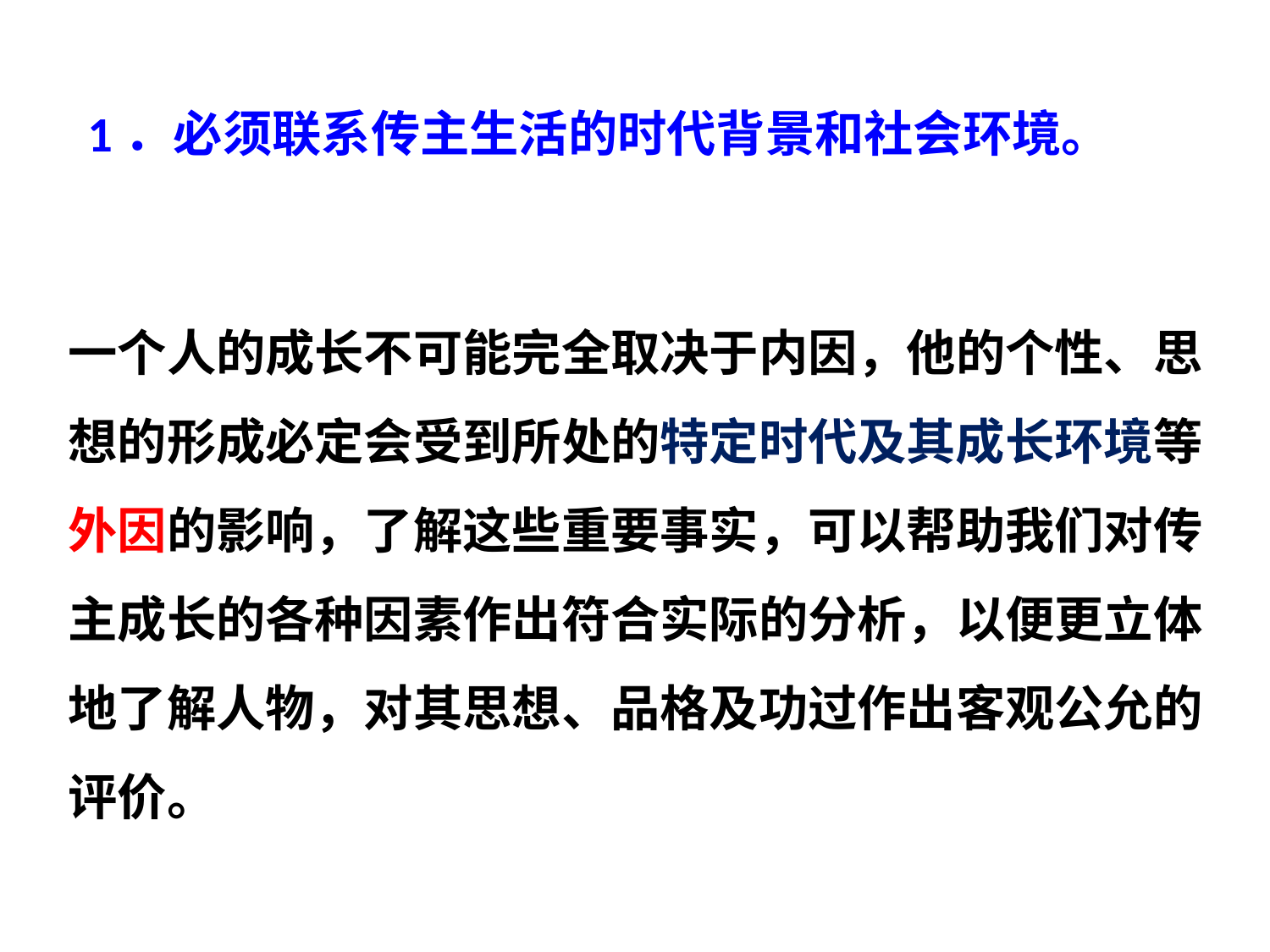

1．必须联系传主生活的时代背景和社会环境。
一个人的成长不可能完全取决于内因，他的个性、思想的形成必定会受到所处的特定时代及其成长环境等外因的影响，了解这些重要事实，可以帮助我们对传主成长的各种因素作出符合实际的分析，以便更立体地了解人物，对其思想、品格及功过作出客观公允的评价。